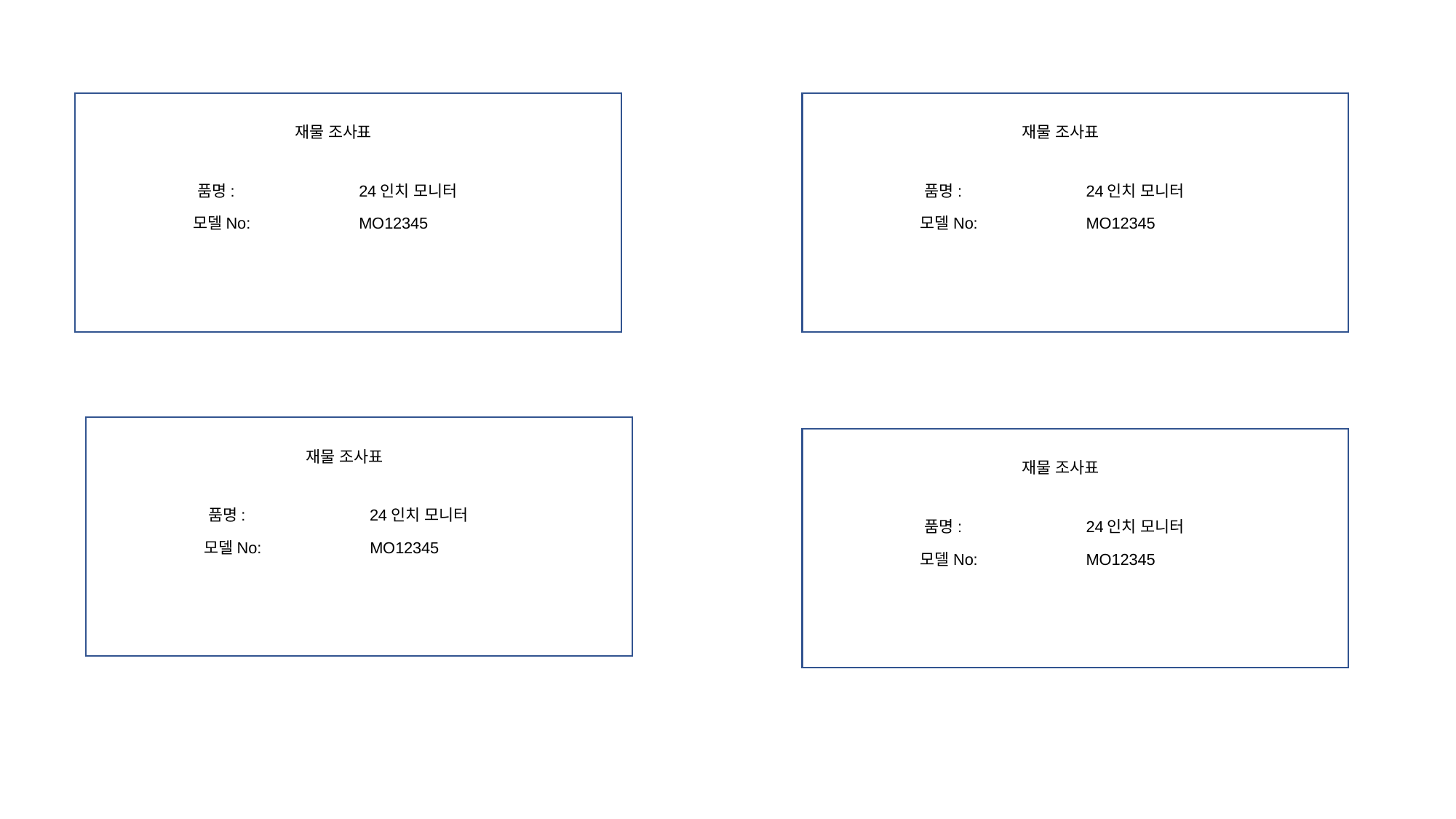

재물 조사표
재물 조사표
품명:
24인치 모니터
품명:
24인치 모니터
모델No:
MO12345
모델No:
MO12345

재물 조사표
재물 조사표
품명:
24인치 모니터
품명:
24인치 모니터
모델No:
MO12345
모델No:
MO12345